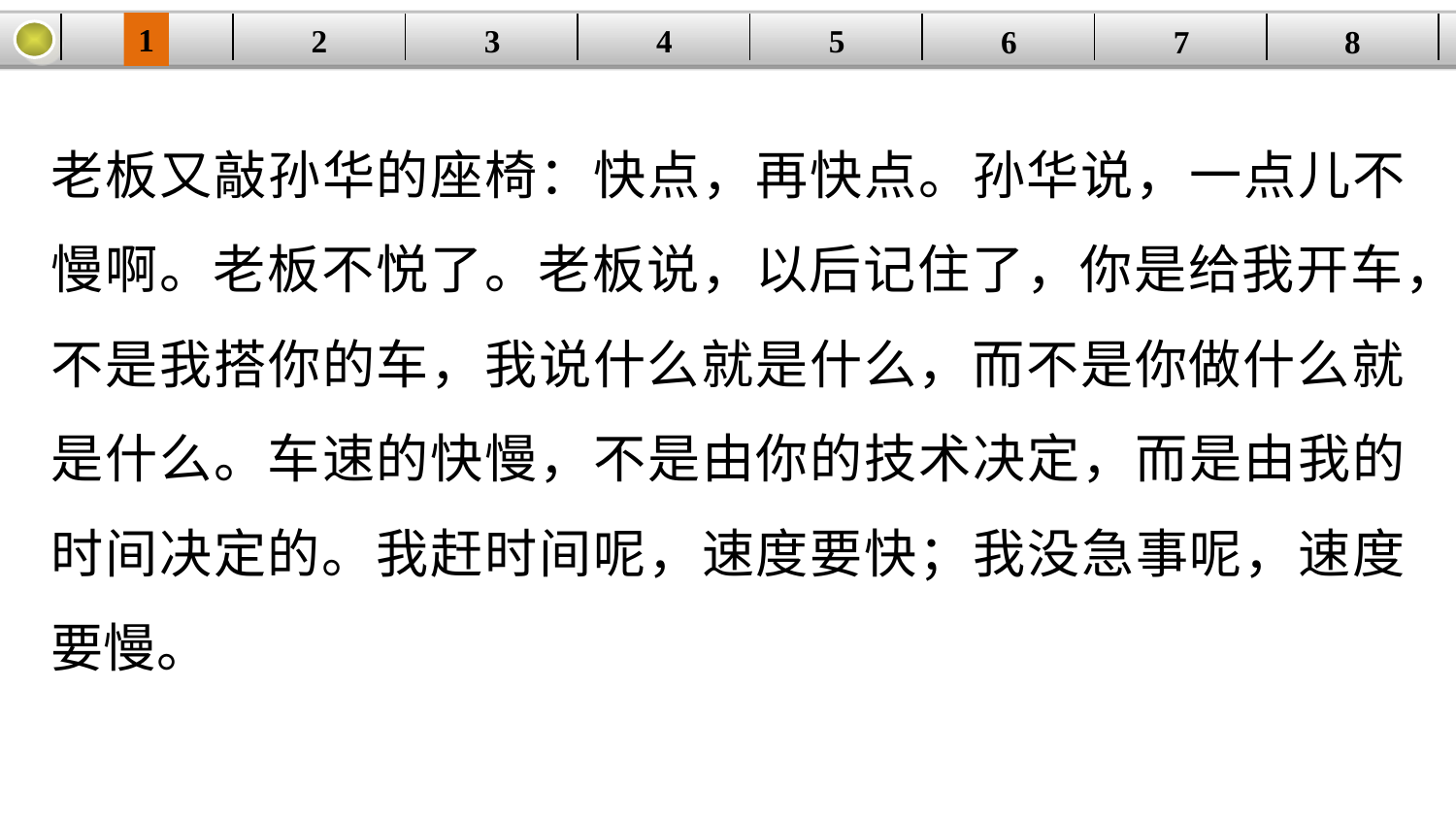

1
2
3
4
|  |  |  |  |  |  |  |  |
| --- | --- | --- | --- | --- | --- | --- | --- |
5
6
7
8

老板又敲孙华的座椅：快点，再快点。孙华说，一点儿不慢啊。老板不悦了。老板说，以后记住了，你是给我开车，不是我搭你的车，我说什么就是什么，而不是你做什么就是什么。车速的快慢，不是由你的技术决定，而是由我的时间决定的。我赶时间呢，速度要快；我没急事呢，速度要慢。